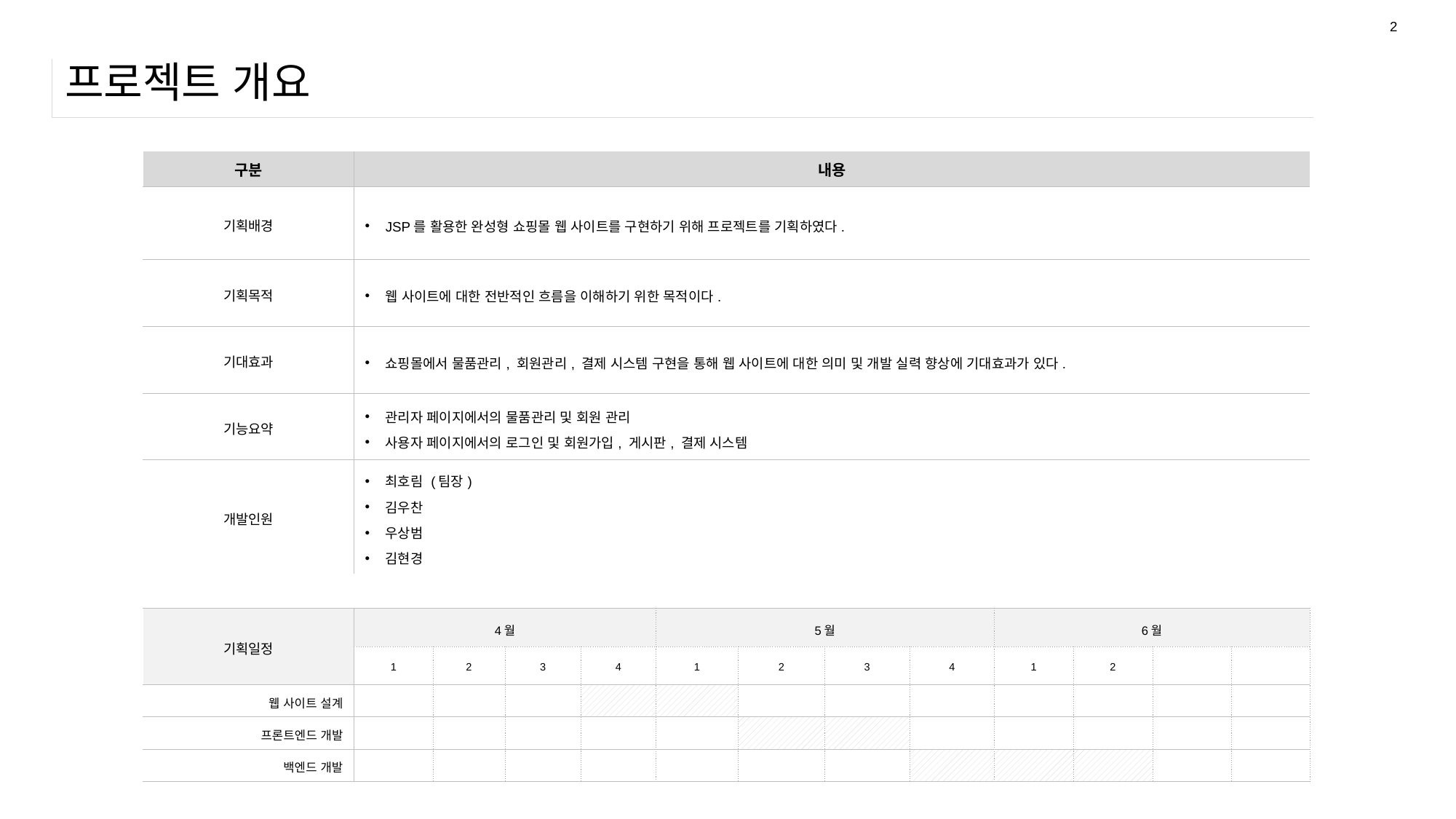

2
# 프로젝트 개요
| 구분 | 내용 |  |  |  |  |  |  |  |  |  |  |  |
| --- | --- | --- | --- | --- | --- | --- | --- | --- | --- | --- | --- | --- |
| 기획배경 | JSP를 활용한 완성형 쇼핑몰 웹 사이트를 구현하기 위해 프로젝트를 기획하였다. |  |  |  |  |  |  |  |  |  |  |  |
| 기획목적 | 웹 사이트에 대한 전반적인 흐름을 이해하기 위한 목적이다. |  |  |  |  |  |  |  |  |  |  |  |
| 기대효과 | 쇼핑몰에서 물품관리, 회원관리, 결제 시스템 구현을 통해 웹 사이트에 대한 의미 및 개발 실력 향상에 기대효과가 있다. |  |  |  |  |  |  |  |  |  |  |  |
| 기능요약 | 관리자 페이지에서의 물품관리 및 회원 관리 사용자 페이지에서의 로그인 및 회원가입, 게시판, 결제 시스템 |  |  |  |  |  |  |  |  |  |  |  |
| 개발인원 | 최호림 (팀장) 김우찬 우상범 김현경 |  |  |  |  |  |  |  |  |  |  |  |
|  |  |  |  |  |  |  |  |  |  |  |  |  |
| 기획일정 | 4월 |  |  |  | 5월 |  |  |  | 6월 |  |  |  |
|  | 1 | 2 | 3 | 4 | 1 | 2 | 3 | 4 | 1 | 2 |  |  |
| 웹 사이트 설계 |  |  |  |  |  |  |  |  |  |  |  |  |
| 프론트엔드 개발 |  |  |  |  |  |  |  |  |  |  |  |  |
| 백엔드 개발 |  |  |  |  |  |  |  |  |  |  |  |  |